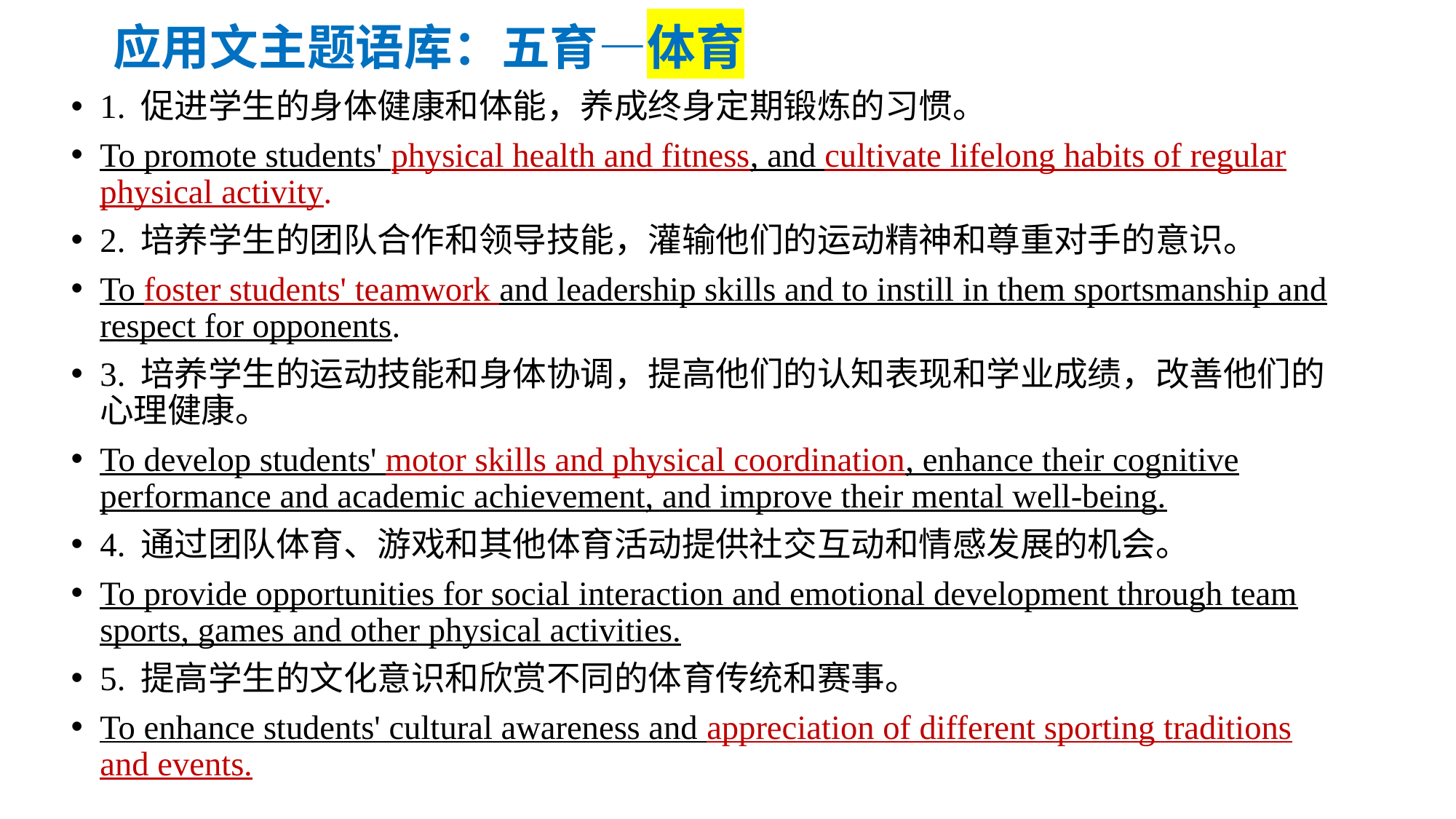

应用文主题语库：五育—体育
1. 促进学生的身体健康和体能，养成终身定期锻炼的习惯。
To promote students' physical health and fitness, and cultivate lifelong habits of regular physical activity.
2. 培养学生的团队合作和领导技能，灌输他们的运动精神和尊重对手的意识。
To foster students' teamwork and leadership skills and to instill in them sportsmanship and respect for opponents.
3. 培养学生的运动技能和身体协调，提高他们的认知表现和学业成绩，改善他们的心理健康。
To develop students' motor skills and physical coordination, enhance their cognitive performance and academic achievement, and improve their mental well-being.
4. 通过团队体育、游戏和其他体育活动提供社交互动和情感发展的机会。
To provide opportunities for social interaction and emotional development through team sports, games and other physical activities.
5. 提高学生的文化意识和欣赏不同的体育传统和赛事。
To enhance students' cultural awareness and appreciation of different sporting traditions and events.